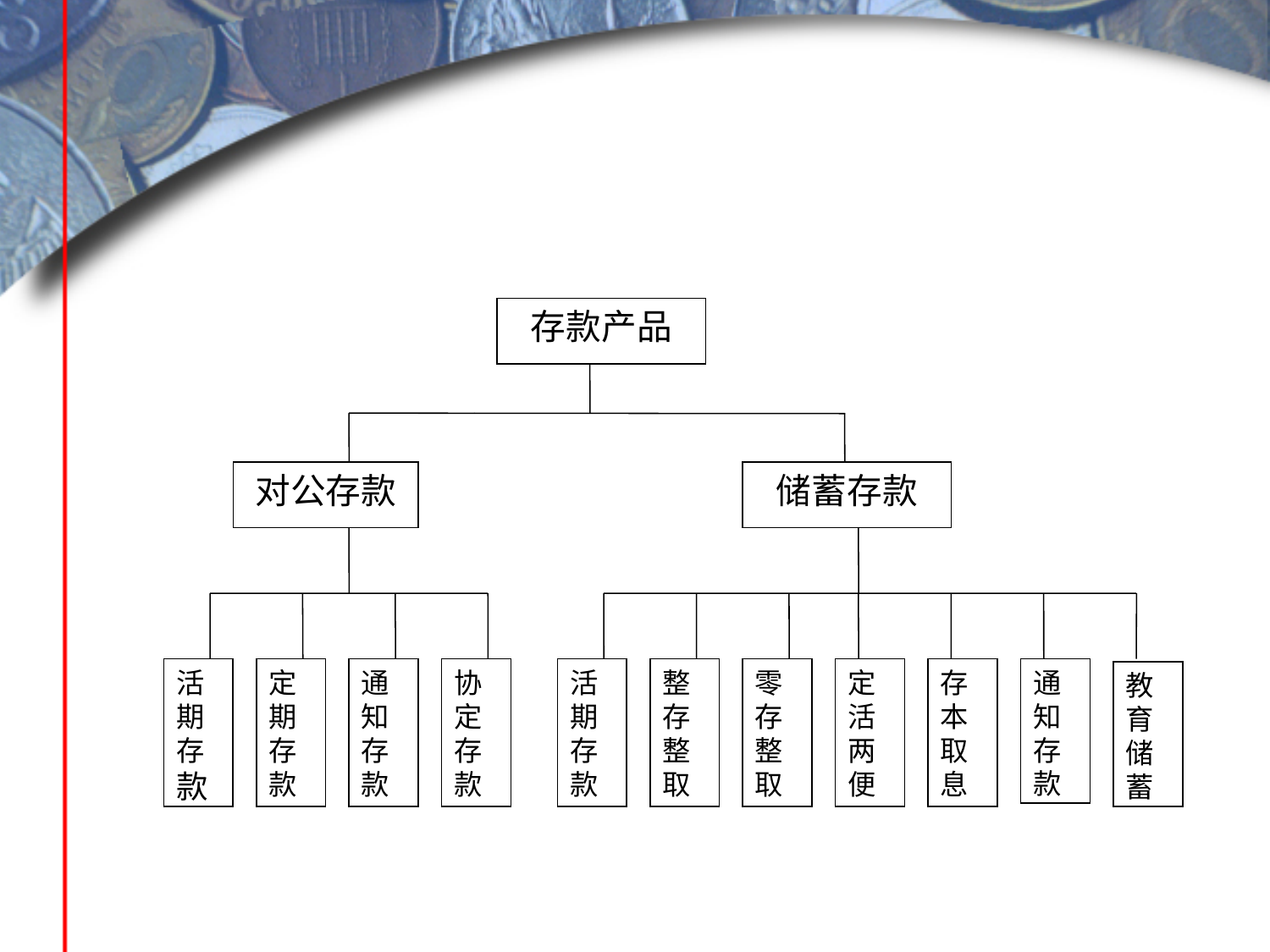

存款产品

对公存款
储蓄存款

活期存款
定期存款
通知存款
协定存款
活期存款
整存整取
零存整取
定活两便
存本取息
通知存款
教育储蓄